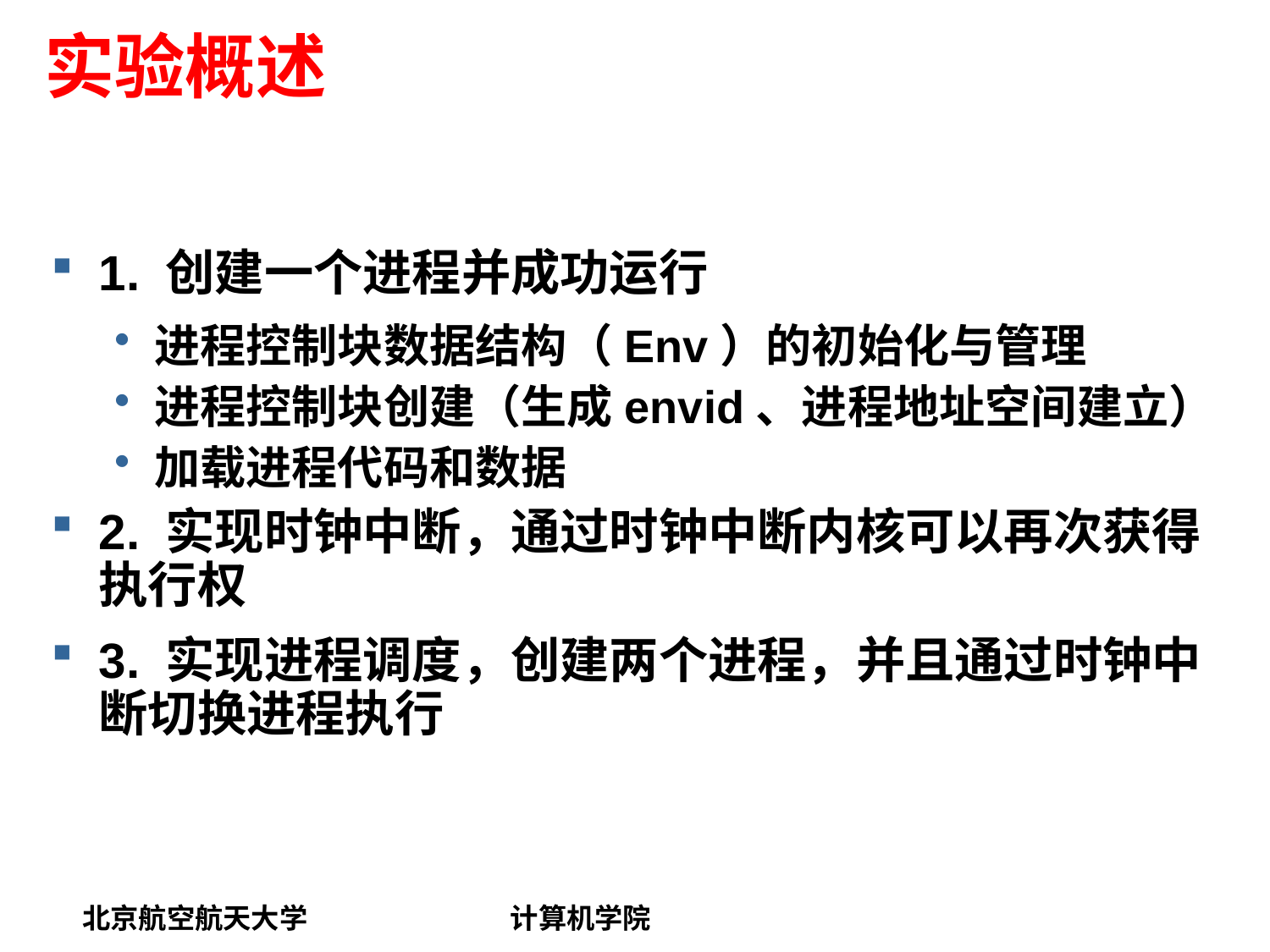

# 实验概述
1. 创建一个进程并成功运行
进程控制块数据结构（Env）的初始化与管理
进程控制块创建（生成envid、进程地址空间建立）
加载进程代码和数据
2. 实现时钟中断，通过时钟中断内核可以再次获得执行权
3. 实现进程调度，创建两个进程，并且通过时钟中断切换进程执行